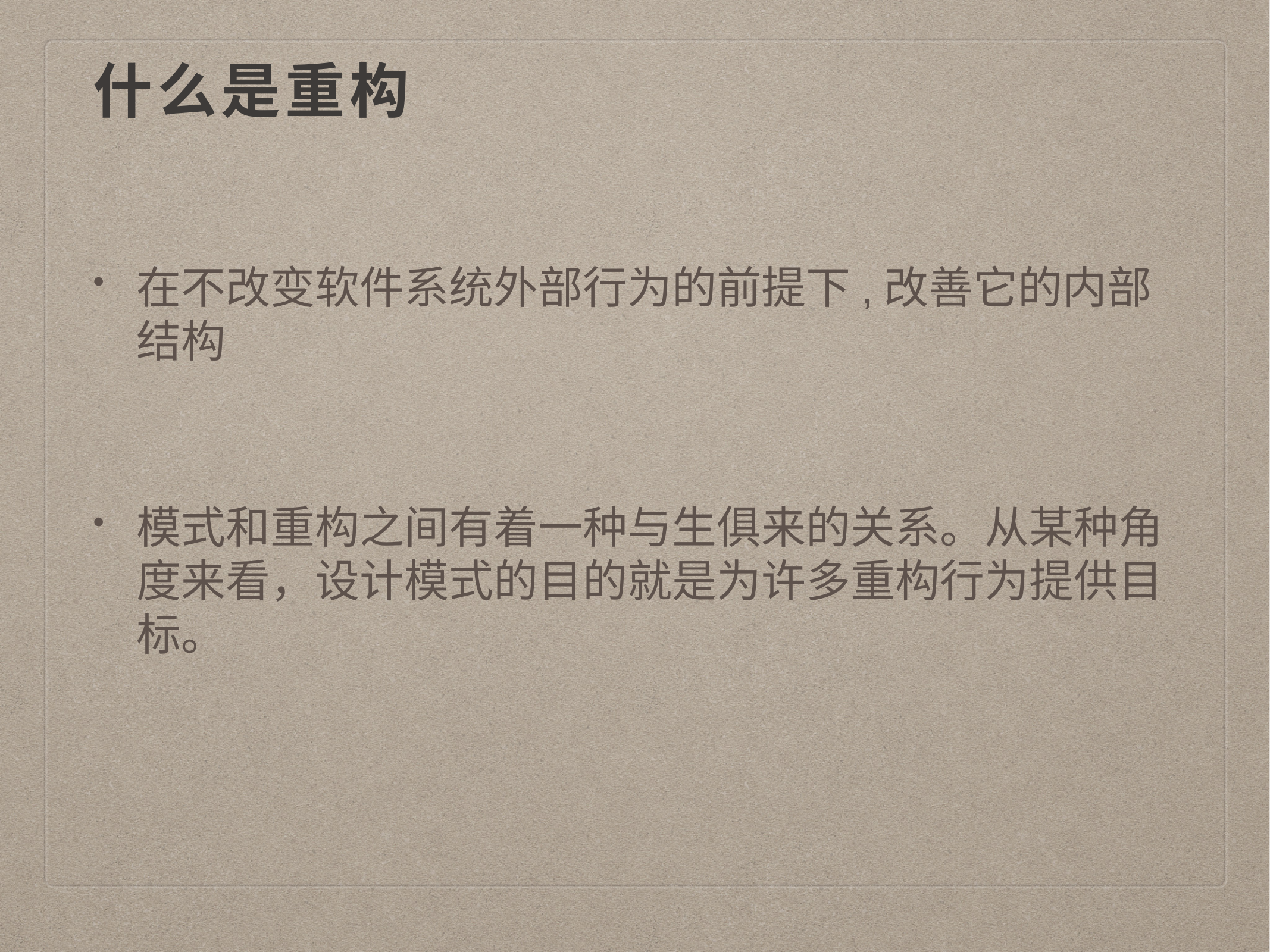

# 什么是重构
在不改变软件系统外部行为的前提下,改善它的内部结构

模式和重构之间有着一种与生俱来的关系。从某种角度来看，设计模式的目的就是为许多重构行为提供目标。